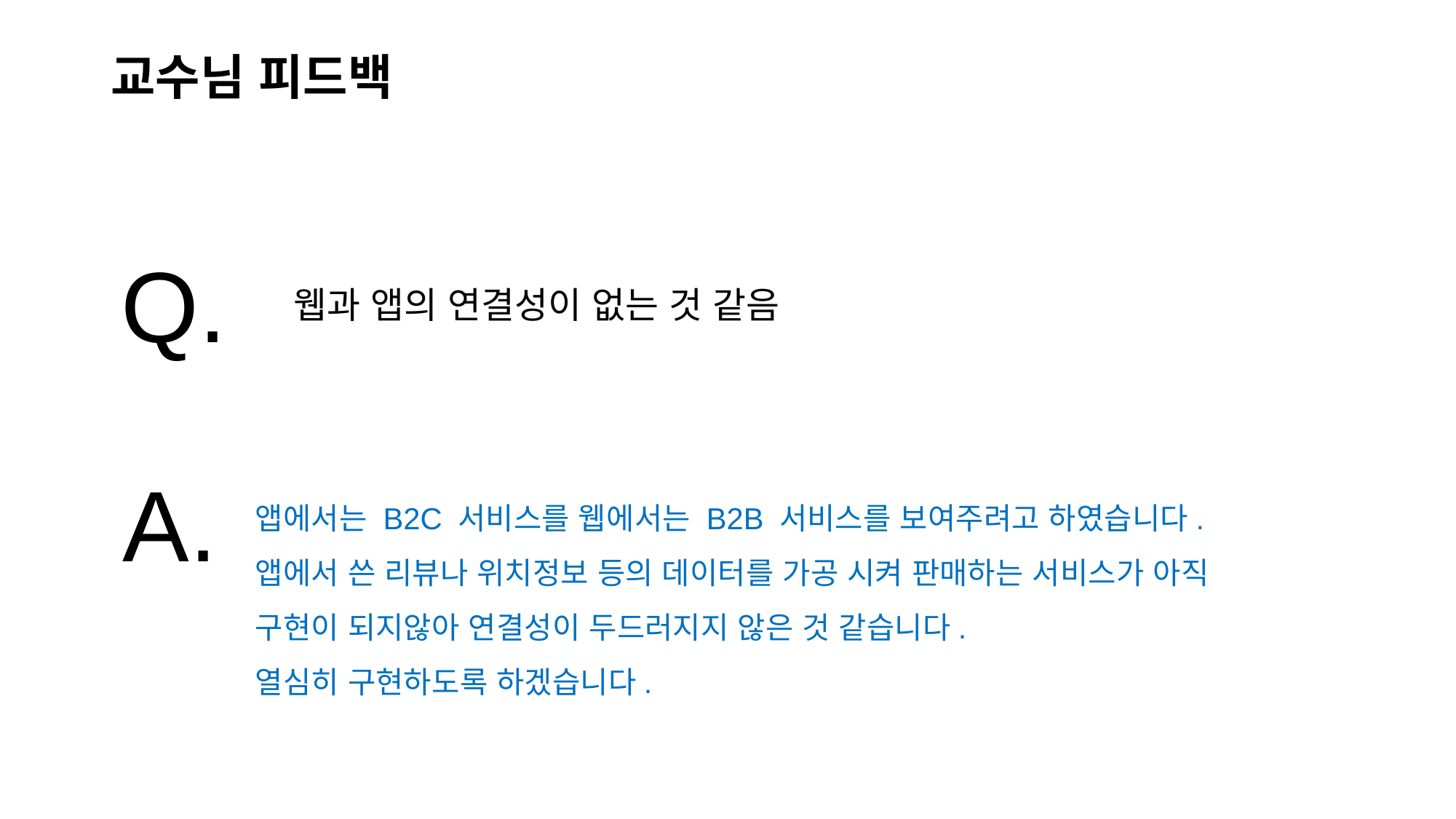

# 교수님 피드백
Q.
웹과 앱의 연결성이 없는 것 같음
A.
앱에서는 B2C 서비스를 웹에서는 B2B 서비스를 보여주려고 하였습니다.
앱에서 쓴 리뷰나 위치정보 등의 데이터를 가공 시켜 판매하는 서비스가 아직 구현이 되지않아 연결성이 두드러지지 않은 것 같습니다.
열심히 구현하도록 하겠습니다.